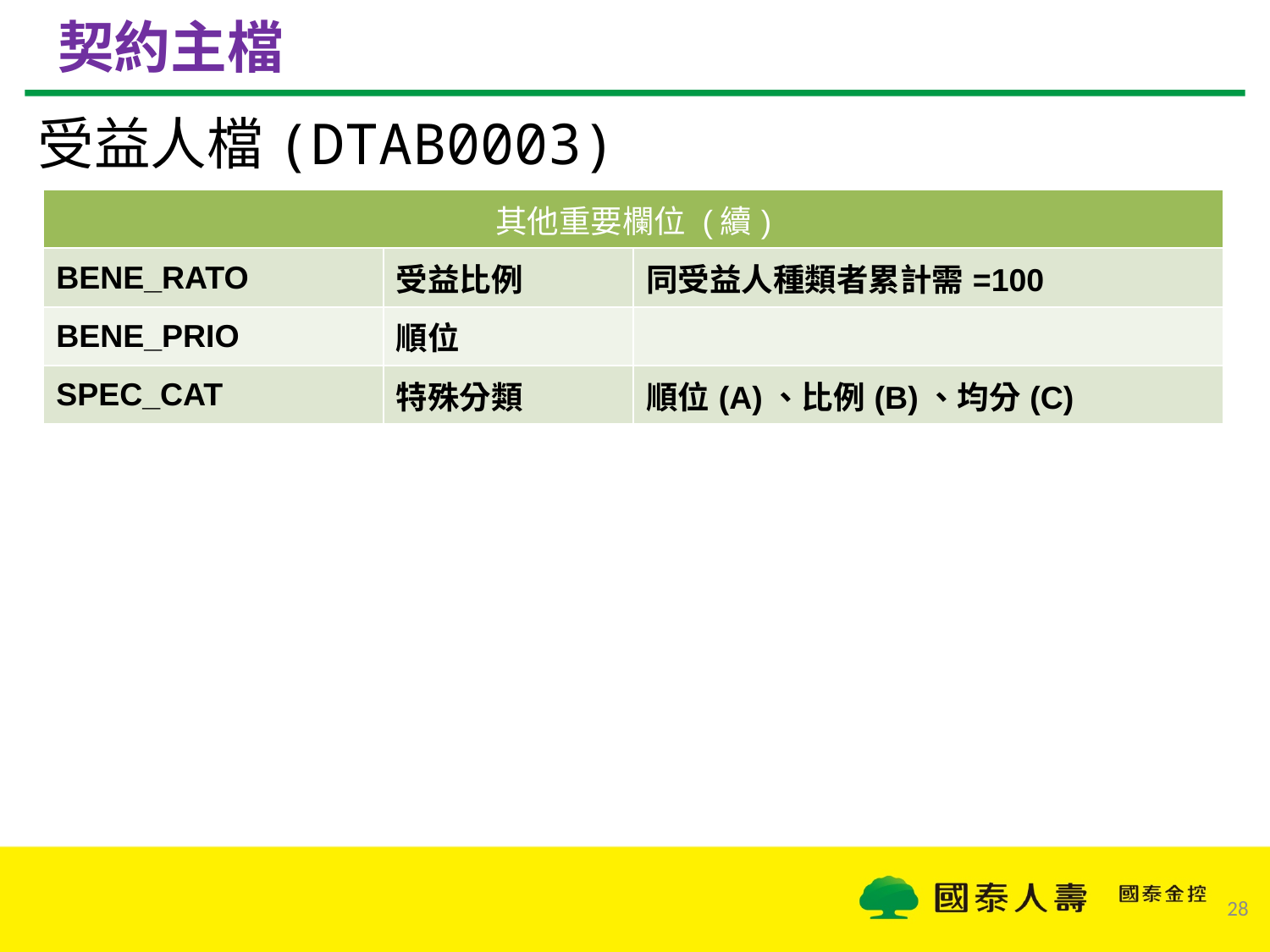

# 契約主檔

受益人檔(DTAB0003)
| 其他重要欄位 (續) |  |  |
| --- | --- | --- |
| BENE\_RATO | 受益比例 | 同受益人種類者累計需=100 |
| BENE\_PRIO | 順位 |  |
| SPEC\_CAT | 特殊分類 | 順位(A)、比例(B)、均分(C) |
28